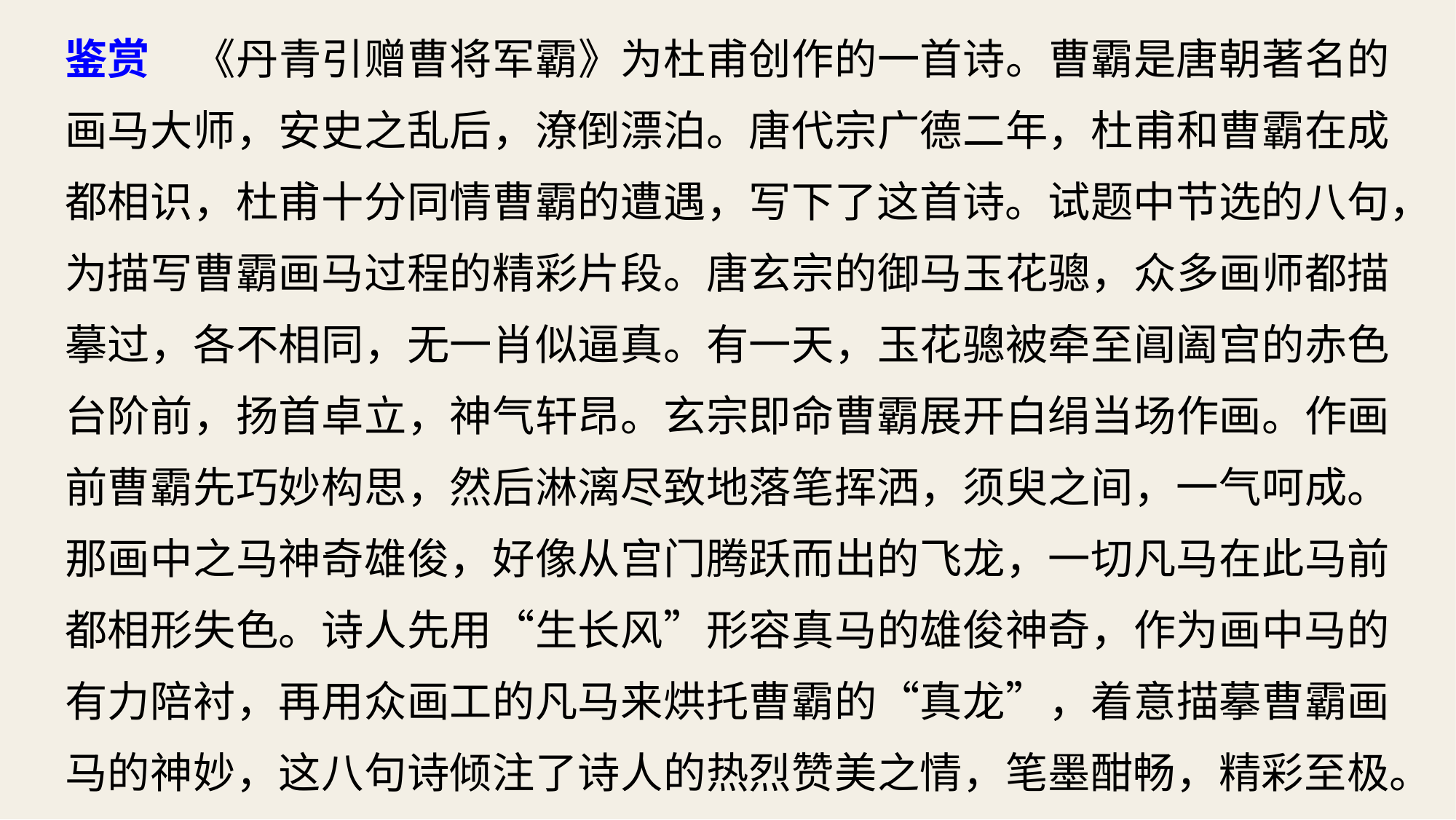

鉴赏　《丹青引赠曹将军霸》为杜甫创作的一首诗。曹霸是唐朝著名的画马大师，安史之乱后，潦倒漂泊。唐代宗广德二年，杜甫和曹霸在成都相识，杜甫十分同情曹霸的遭遇，写下了这首诗。试题中节选的八句，为描写曹霸画马过程的精彩片段。唐玄宗的御马玉花骢，众多画师都描摹过，各不相同，无一肖似逼真。有一天，玉花骢被牵至阊阖宫的赤色台阶前，扬首卓立，神气轩昂。玄宗即命曹霸展开白绢当场作画。作画前曹霸先巧妙构思，然后淋漓尽致地落笔挥洒，须臾之间，一气呵成。那画中之马神奇雄俊，好像从宫门腾跃而出的飞龙，一切凡马在此马前都相形失色。诗人先用“生长风”形容真马的雄俊神奇，作为画中马的有力陪衬，再用众画工的凡马来烘托曹霸的“真龙”，着意描摹曹霸画马的神妙，这八句诗倾注了诗人的热烈赞美之情，笔墨酣畅，精彩至极。